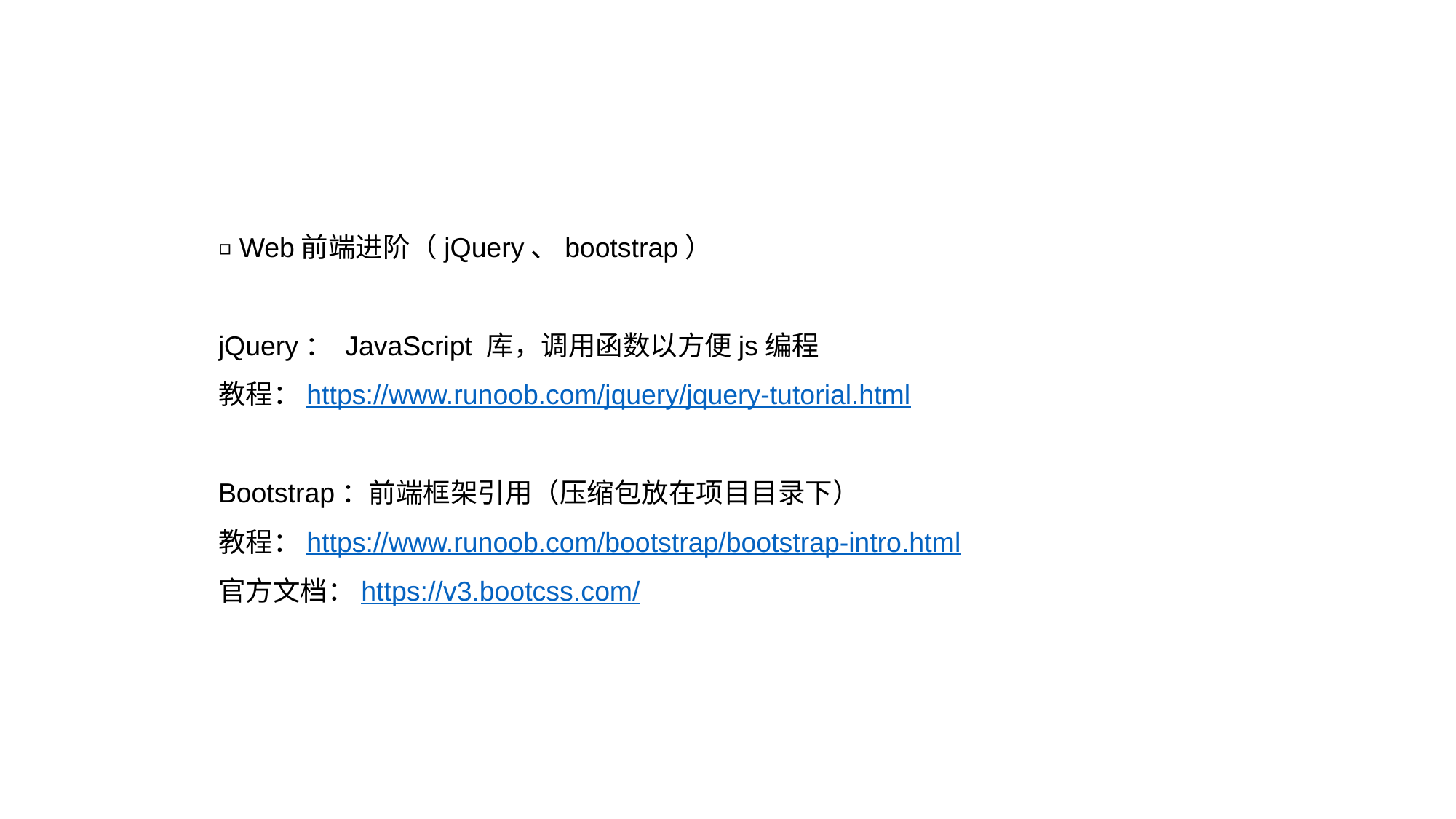

◽ Web前端进阶（jQuery、bootstrap）

jQuery： JavaScript 库，调用函数以方便js编程
教程：https://www.runoob.com/jquery/jquery-tutorial.html

Bootstrap：前端框架引用（压缩包放在项目目录下）
教程：https://www.runoob.com/bootstrap/bootstrap-intro.html
官方文档：https://v3.bootcss.com/